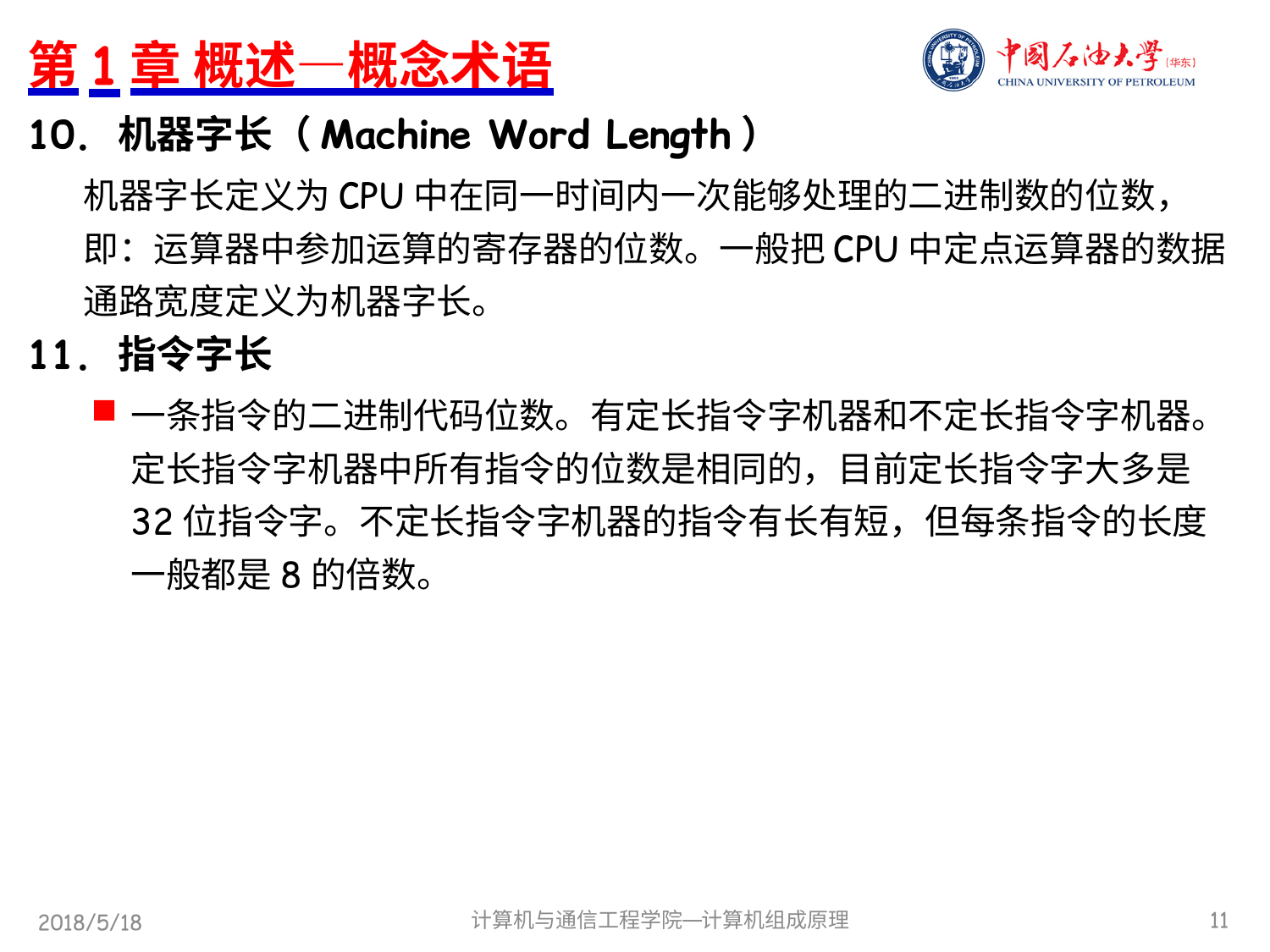

# 第1章 概述—概念术语
10. 机器字长（Machine Word Length）
机器字长定义为CPU中在同一时间内一次能够处理的二进制数的位数，即：运算器中参加运算的寄存器的位数。一般把CPU中定点运算器的数据通路宽度定义为机器字长。
11. 指令字长
一条指令的二进制代码位数。有定长指令字机器和不定长指令字机器。定长指令字机器中所有指令的位数是相同的，目前定长指令字大多是32位指令字。不定长指令字机器的指令有长有短，但每条指令的长度一般都是8的倍数。

计算机与通信工程学院—计算机组成原理
11
2018/5/18